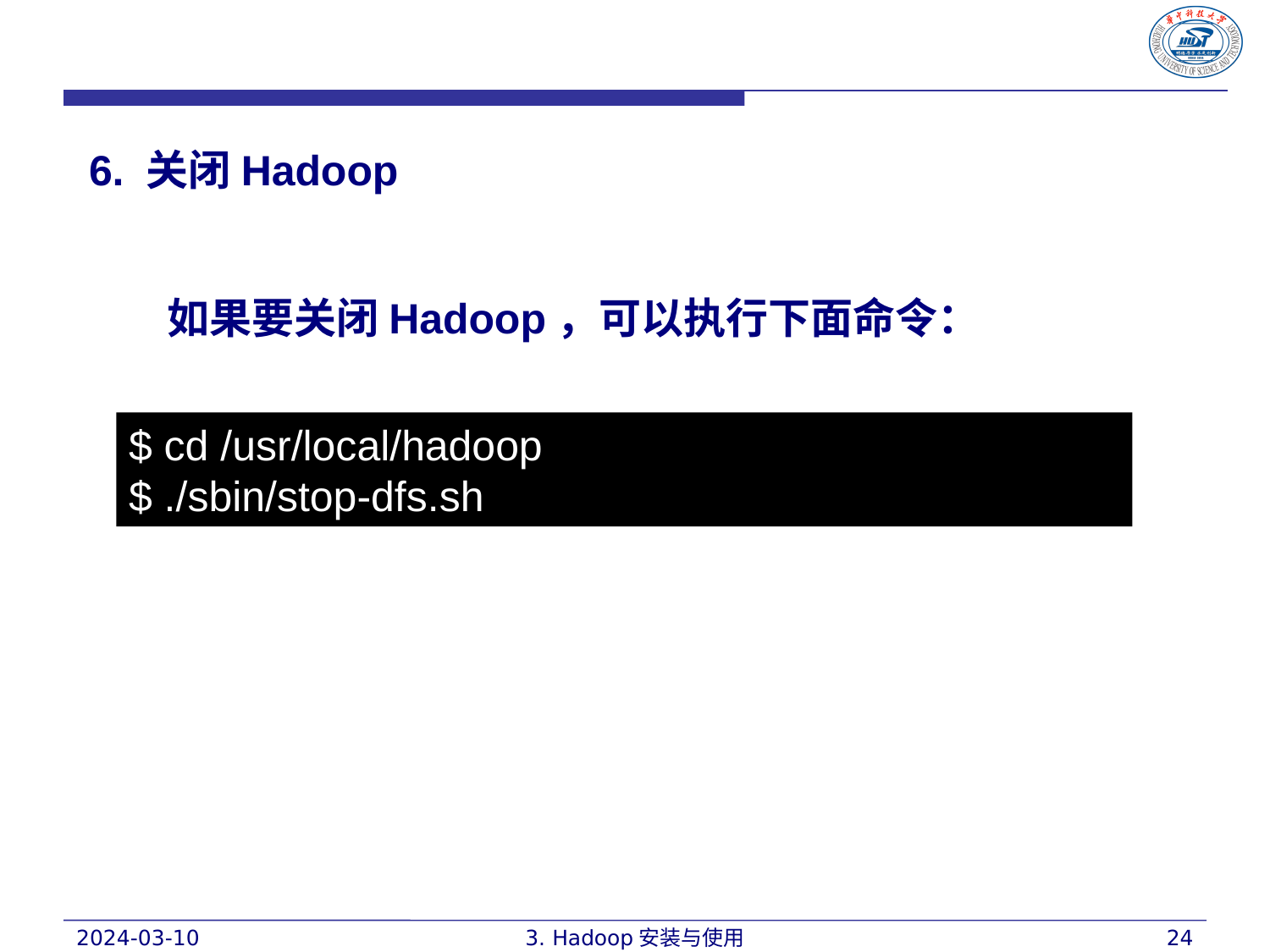

6. 关闭Hadoop
如果要关闭Hadoop，可以执行下面命令：
$ cd /usr/local/hadoop
$ ./sbin/stop-dfs.sh
2024-03-10
3. Hadoop安装与使用
24